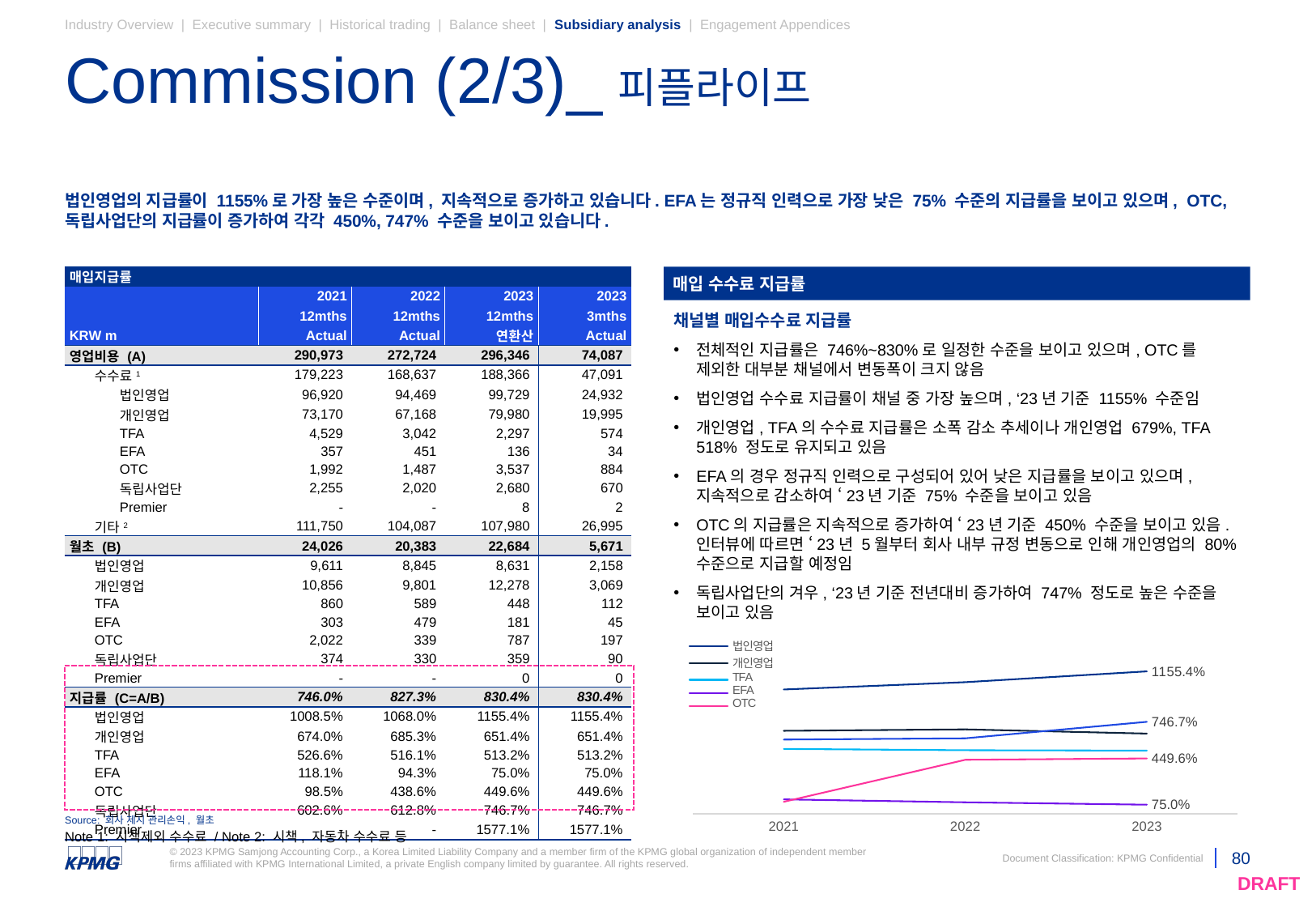

Industry Overview  |  Executive summary  |  Historical trading  |  Balance sheet  |  Subsidiary analysis  |  Engagement Appendices
# Commission (2/3)_피플라이프
법인영업의 지급률이 1155%로 가장 높은 수준이며, 지속적으로 증가하고 있습니다. EFA는 정규직 인력으로 가장 낮은 75% 수준의 지급률을 보이고 있으며,  OTC, 독립사업단의 지급률이 증가하여 각각 450%, 747% 수준을 보이고 있습니다.
매입 수수료 지급률
| 매입지급률 |  |  |  |  |  |  |
| --- | --- | --- | --- | --- | --- | --- |
|  |  |  | 2021 | 2022 | 2023 | 2023 |
|  |  |  | 12mths | 12mths | 12mths | 3mths |
| KRW m |  |  | Actual | Actual | 연환산 | Actual |
| 영업비용 (A) |  |  | 290,973 | 272,724 | 296,346 | 74,087 |
|  | 수수료1 |  | 179,223 | 168,637 | 188,366 | 47,091 |
|  |  | 법인영업 | 96,920 | 94,469 | 99,729 | 24,932 |
|  |  | 개인영업 | 73,170 | 67,168 | 79,980 | 19,995 |
|  |  | TFA | 4,529 | 3,042 | 2,297 | 574 |
|  |  | EFA | 357 | 451 | 136 | 34 |
|  |  | OTC | 1,992 | 1,487 | 3,537 | 884 |
|  |  | 독립사업단 | 2,255 | 2,020 | 2,680 | 670 |
|  |  | Premier | - | - | 8 | 2 |
|  | 기타2 |  | 111,750 | 104,087 | 107,980 | 26,995 |
| 월초 (B) |  |  | 24,026 | 20,383 | 22,684 | 5,671 |
|  | 법인영업 |  | 9,611 | 8,845 | 8,631 | 2,158 |
|  | 개인영업 |  | 10,856 | 9,801 | 12,278 | 3,069 |
|  | TFA |  | 860 | 589 | 448 | 112 |
|  | EFA |  | 303 | 479 | 181 | 45 |
|  | OTC |  | 2,022 | 339 | 787 | 197 |
|  | 독립사업단 |  | 374 | 330 | 359 | 90 |
|  | Premier |  | - | - | 0 | 0 |
| 지급률 (C=A/B) |  |  | 746.0% | 827.3% | 830.4% | 830.4% |
|  | 법인영업 |  | 1008.5% | 1068.0% | 1155.4% | 1155.4% |
|  | 개인영업 |  | 674.0% | 685.3% | 651.4% | 651.4% |
|  | TFA |  | 526.6% | 516.1% | 513.2% | 513.2% |
|  | EFA |  | 118.1% | 94.3% | 75.0% | 75.0% |
|  | OTC |  | 98.5% | 438.6% | 449.6% | 449.6% |
|  | 독립사업단 |  | 602.6% | 612.8% | 746.7% | 746.7% |
|  | Premier |  | - | - | 1577.1% | 1577.1% |
채널별 매입수수료 지급률
전체적인 지급률은 746%~830%로 일정한 수준을 보이고 있으며, OTC를 제외한 대부분 채널에서 변동폭이 크지 않음
법인영업 수수료 지급률이 채널 중 가장 높으며, ‘23년 기준 1155% 수준임
개인영업, TFA의 수수료 지급률은 소폭 감소 추세이나 개인영업 679%, TFA 518% 정도로 유지되고 있음
EFA의 경우 정규직 인력으로 구성되어 있어 낮은 지급률을 보이고 있으며, 지속적으로 감소하여 ‘23년 기준 75% 수준을 보이고 있음
OTC의 지급률은 지속적으로 증가하여 ‘23년 기준 450% 수준을 보이고 있음. 인터뷰에 따르면 ‘23년 5월부터 회사 내부 규정 변동으로 인해 개인영업의 80% 수준으로 지급할 예정임
독립사업단의 겨우, ‘23년 기준 전년대비 증가하여 747% 정도로 높은 수준을 보이고 있음

### Chart

| Category | 법인영업 | 개인영업 | TFA | EFA | OTC | 독립사업단 |
|---|---|---|---|---|---|---|
| 2021 | 10.084698308141167 | 6.7398586745961575 | 5.265689755296673 | 1.1807165691070964 | 0.9850179107900022 | 6.026224151406612 |
| 2022 | 10.680067760476451 | 6.85296675804689 | 5.160940857801525 | 0.9425647133901462 | 4.38643458879377 | 6.12770234867202 |
| 2023 | 11.554138791848814 | 6.514115558354341 | 5.132274029063272 | 0.75034216566509 | 4.495987739572691 | 7.466791027554422 |
Source: 회사 제시 관리손익, 월초
Note 1: 시책제외 수수료 / Note 2: 시책, 자동차 수수료 등